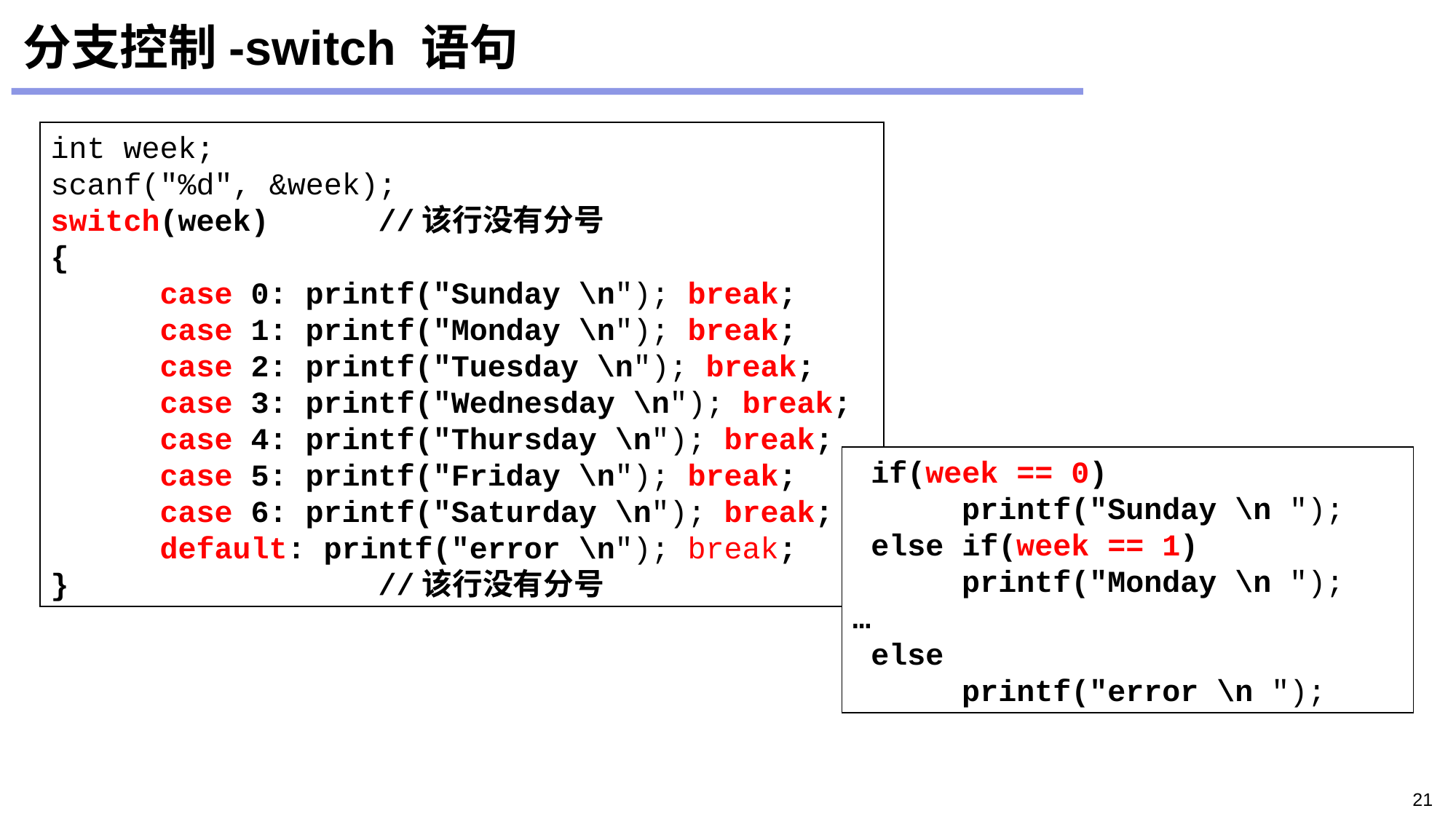

# 分支控制-switch 语句
int week;
scanf("%d", &week);
switch(week)	//该行没有分号
{
	case 0: printf("Sunday \n"); break;
	case 1: printf("Monday \n"); break;
	case 2: printf("Tuesday \n"); break;
	case 3: printf("Wednesday \n"); break;
	case 4: printf("Thursday \n"); break;
	case 5: printf("Friday \n"); break;
	case 6: printf("Saturday \n"); break;
	default: printf("error \n"); break;
}			//该行没有分号
 if(week == 0)
	printf("Sunday \n ");
 else if(week == 1)
	printf("Monday \n ");
…
 else
	printf("error \n ");
21